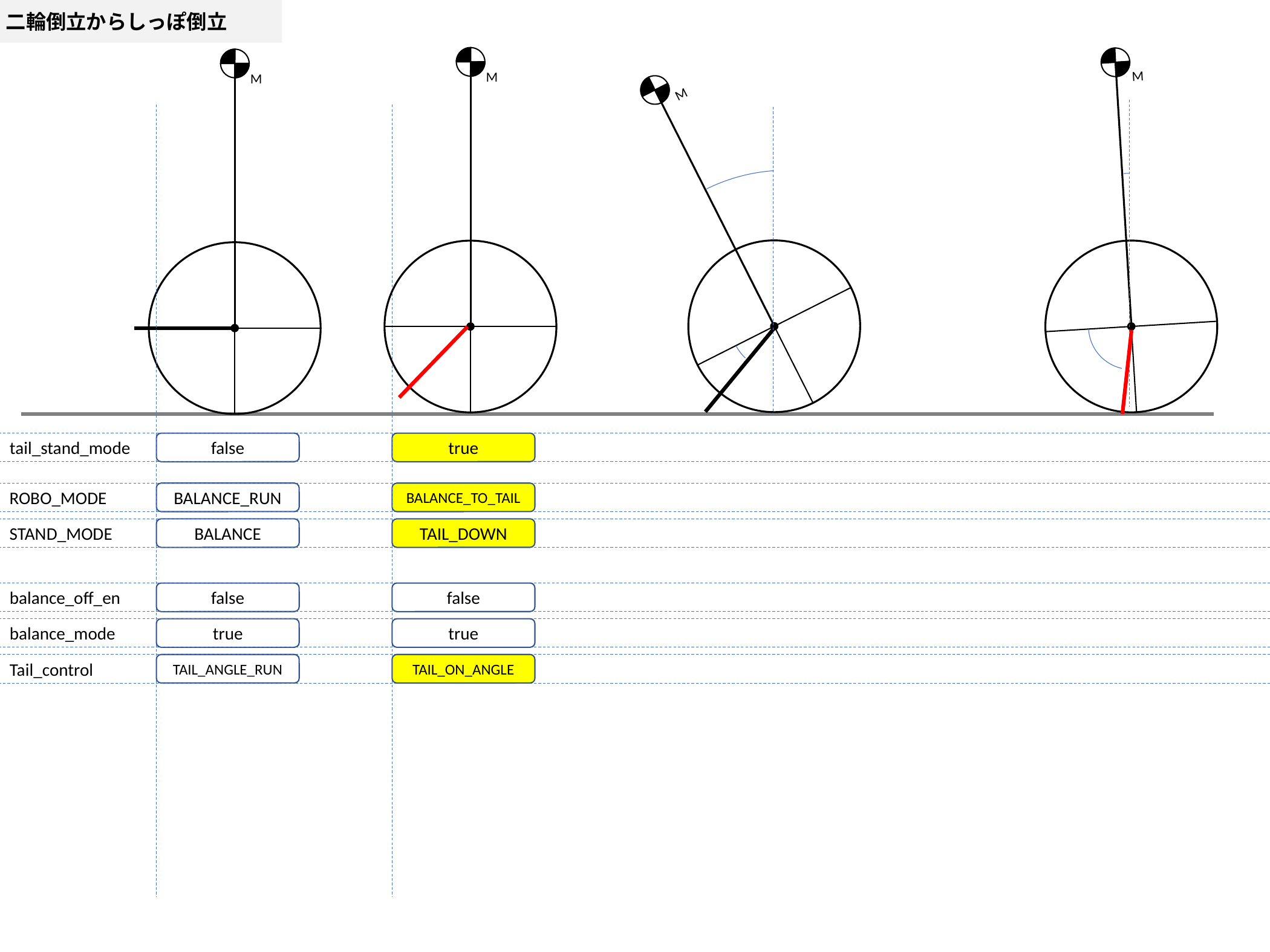

二輪倒立からしっぽ倒立

M

M

M

M

M

tail_stand_mode
false
true
ROBO_MODE
BALANCE_RUN
BALANCE_TO_TAIL
STAND_MODE
BALANCE
TAIL_DOWN
balance_off_en
false
false
balance_mode
true
true
Tail_control
TAIL_ANGLE_RUN
TAIL_ON_ANGLE